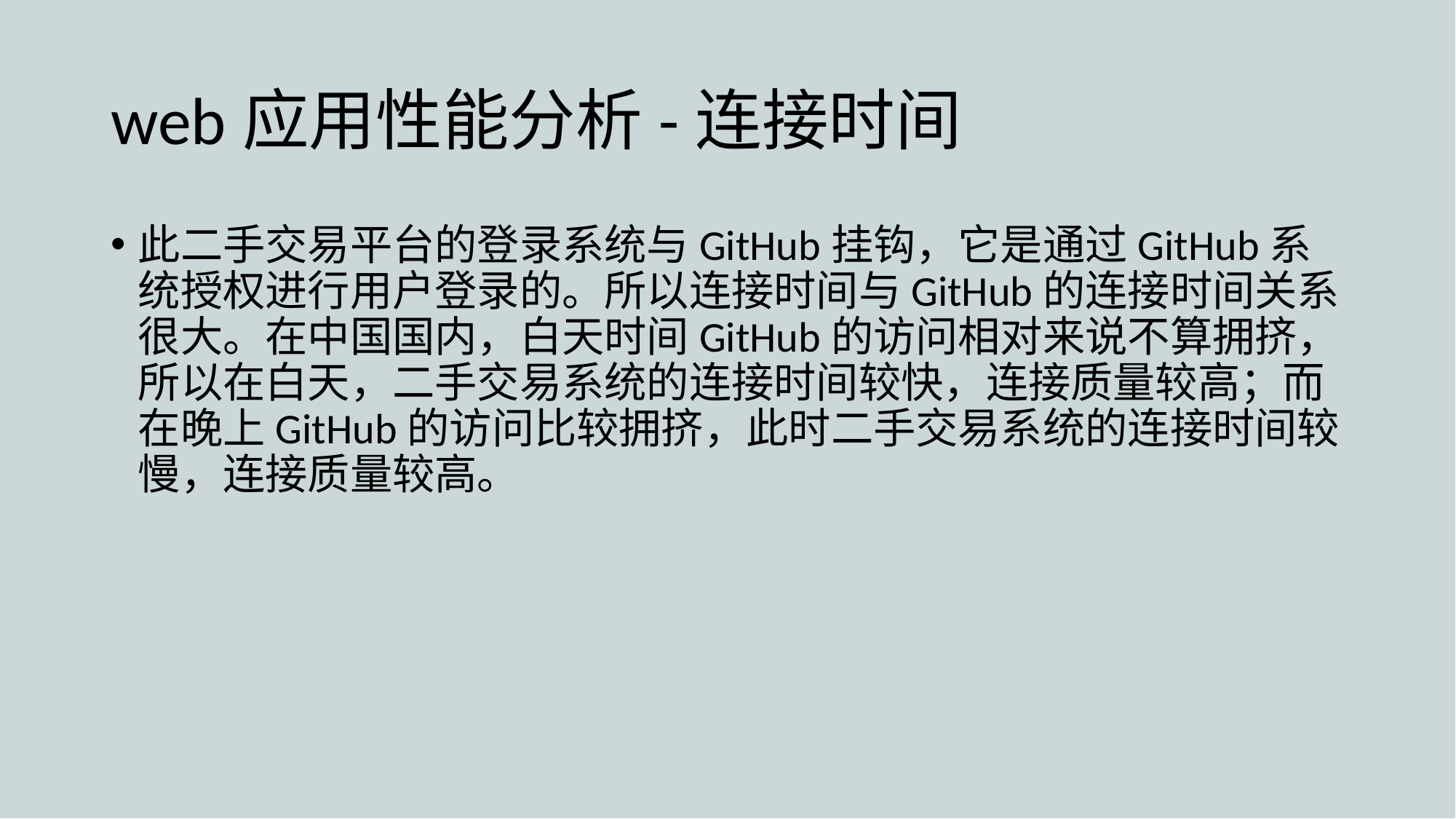

# web应用性能分析-连接时间
此二手交易平台的登录系统与GitHub挂钩，它是通过GitHub系统授权进行用户登录的。所以连接时间与GitHub的连接时间关系很大。在中国国内，白天时间GitHub的访问相对来说不算拥挤，所以在白天，二手交易系统的连接时间较快，连接质量较高；而在晚上GitHub的访问比较拥挤，此时二手交易系统的连接时间较慢，连接质量较高。